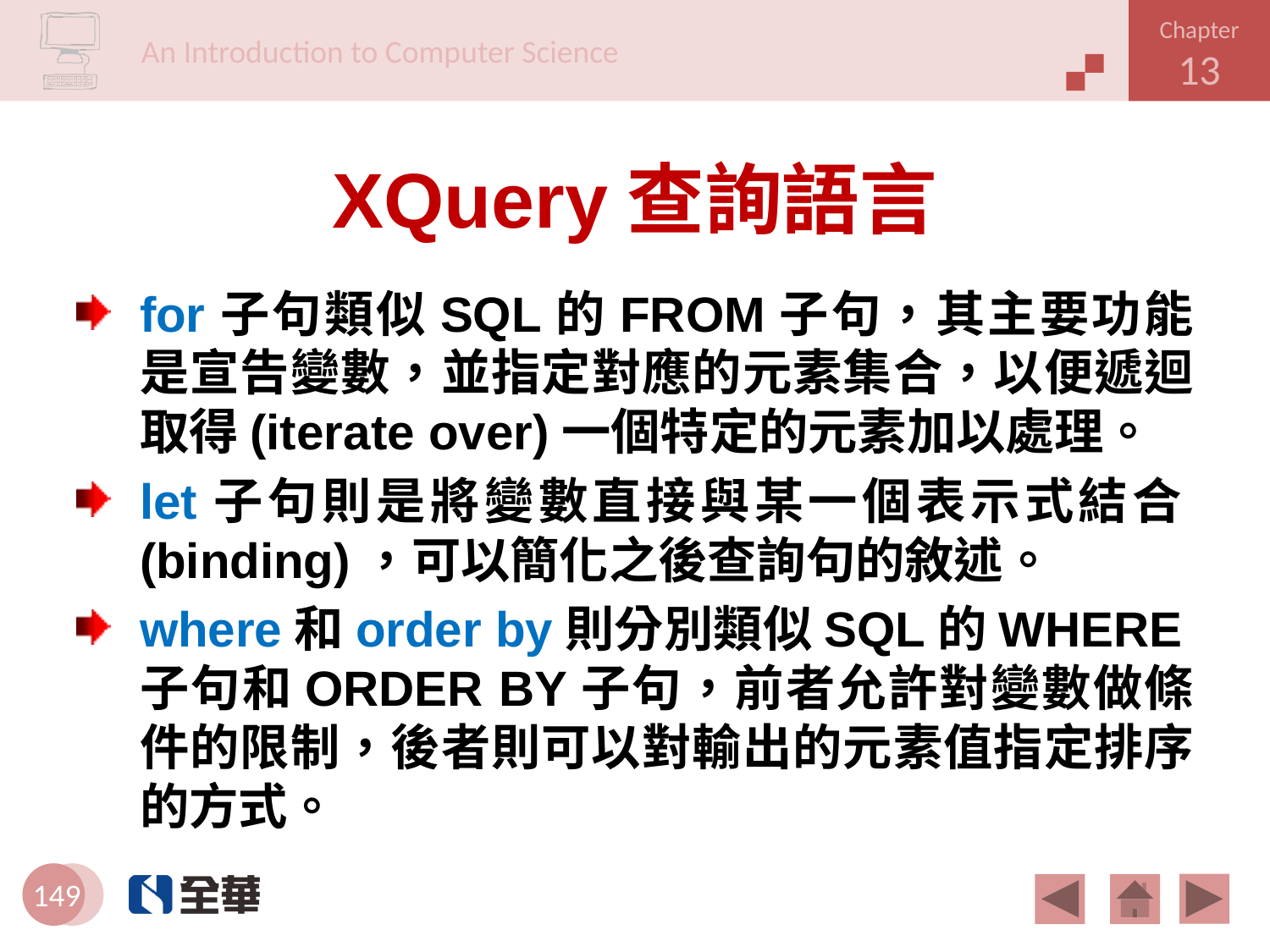

# XQuery查詢語言
for子句類似SQL的FROM子句，其主要功能是宣告變數，並指定對應的元素集合，以便遞迴取得(iterate over)一個特定的元素加以處理。
let子句則是將變數直接與某一個表示式結合(binding)，可以簡化之後查詢句的敘述。
where和order by則分別類似SQL的WHERE子句和ORDER BY子句，前者允許對變數做條件的限制，後者則可以對輸出的元素值指定排序的方式。